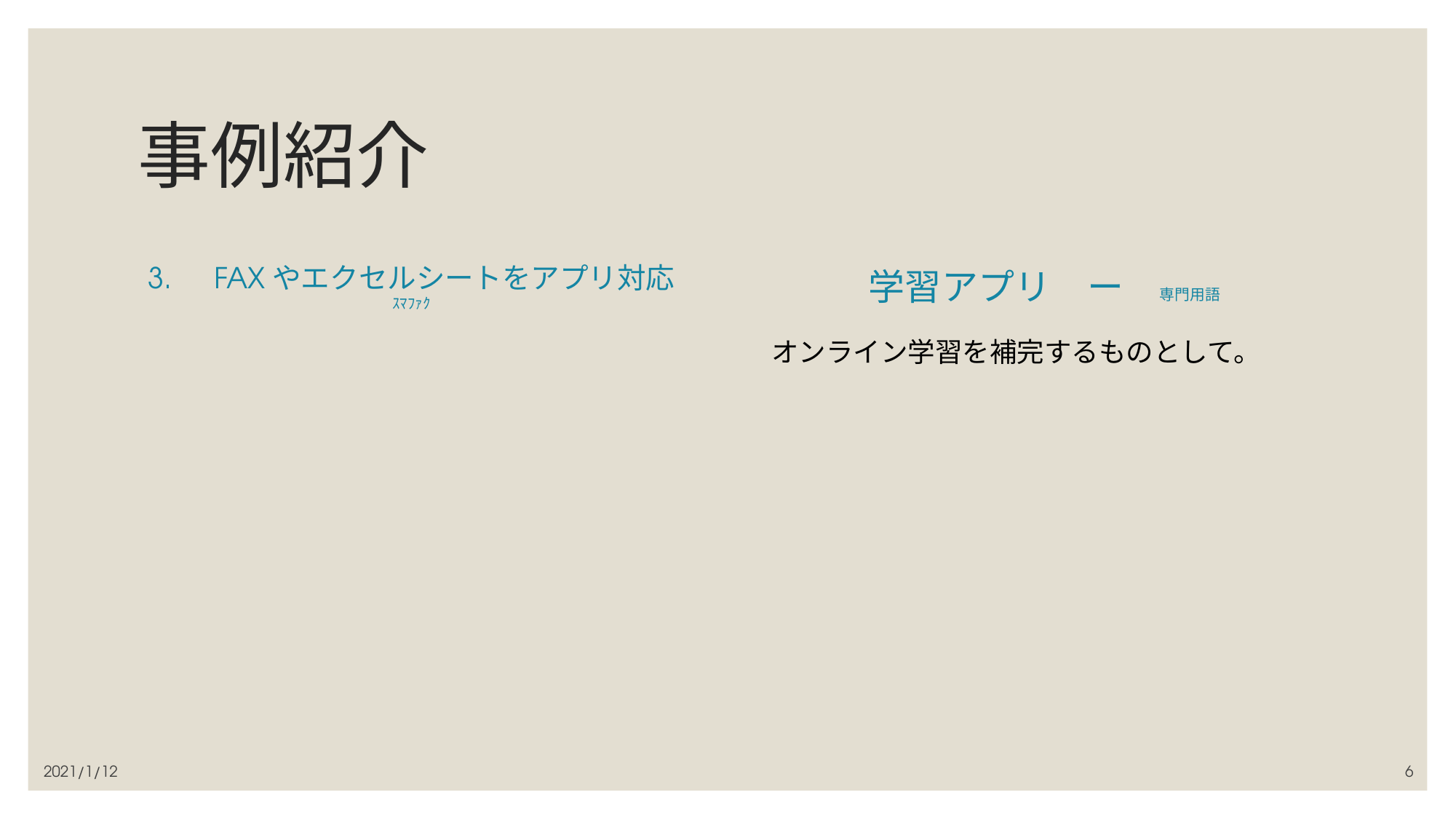

# 事例紹介
3.　FAXやエクセルシートをアプリ対応
ｽﾏﾌｧｸ
学習アプリ　ー　専門用語

オンライン学習を補完するものとして。

2021/1/12

6